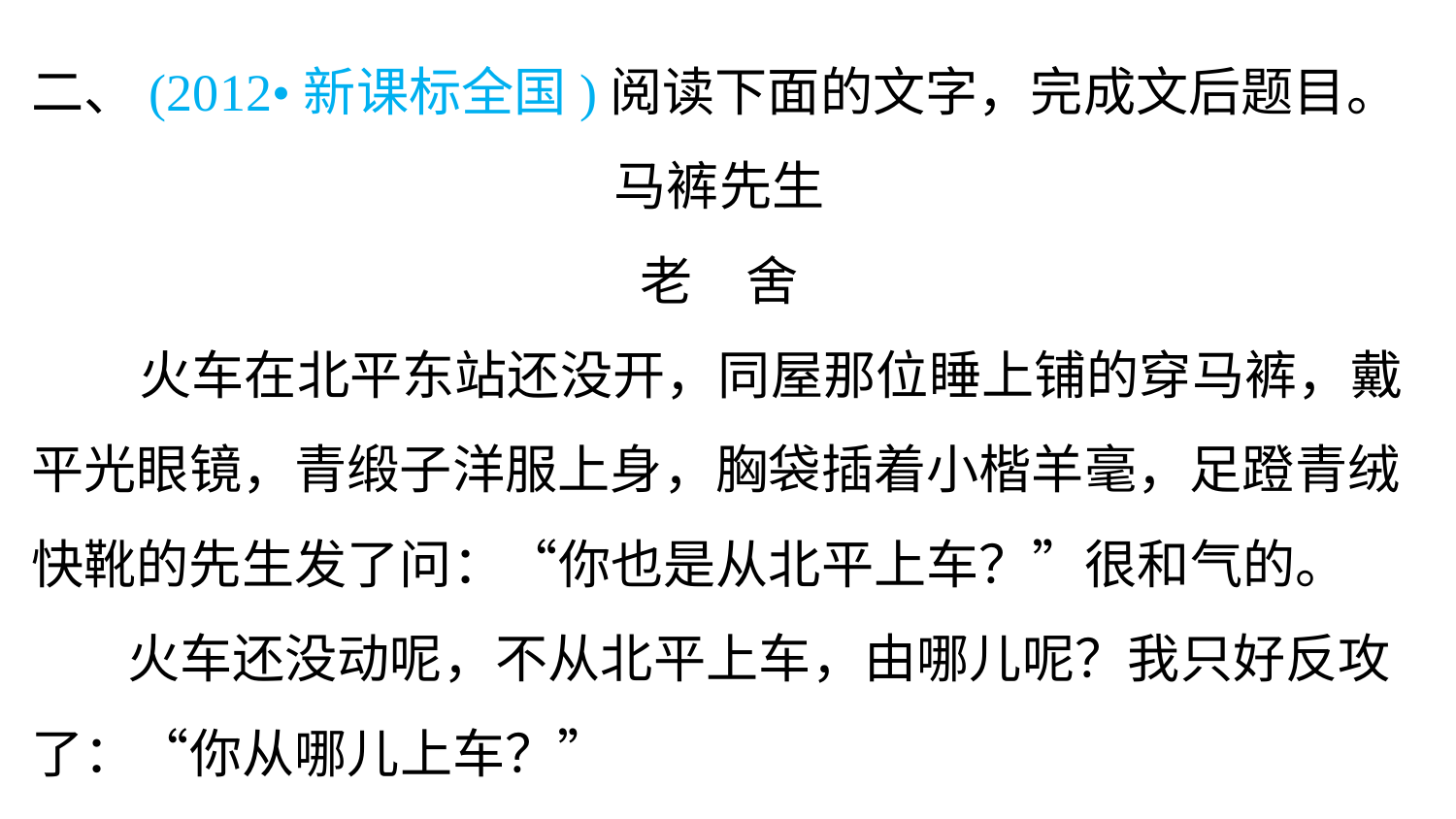

二、(2012•新课标全国)阅读下面的文字，完成文后题目。
马裤先生
老　舍
        火车在北平东站还没开，同屋那位睡上铺的穿马裤，戴平光眼镜，青缎子洋服上身，胸袋插着小楷羊毫，足蹬青绒快靴的先生发了问：“你也是从北平上车？”很和气的。
       火车还没动呢，不从北平上车，由哪儿呢？我只好反攻了：“你从哪儿上车？”